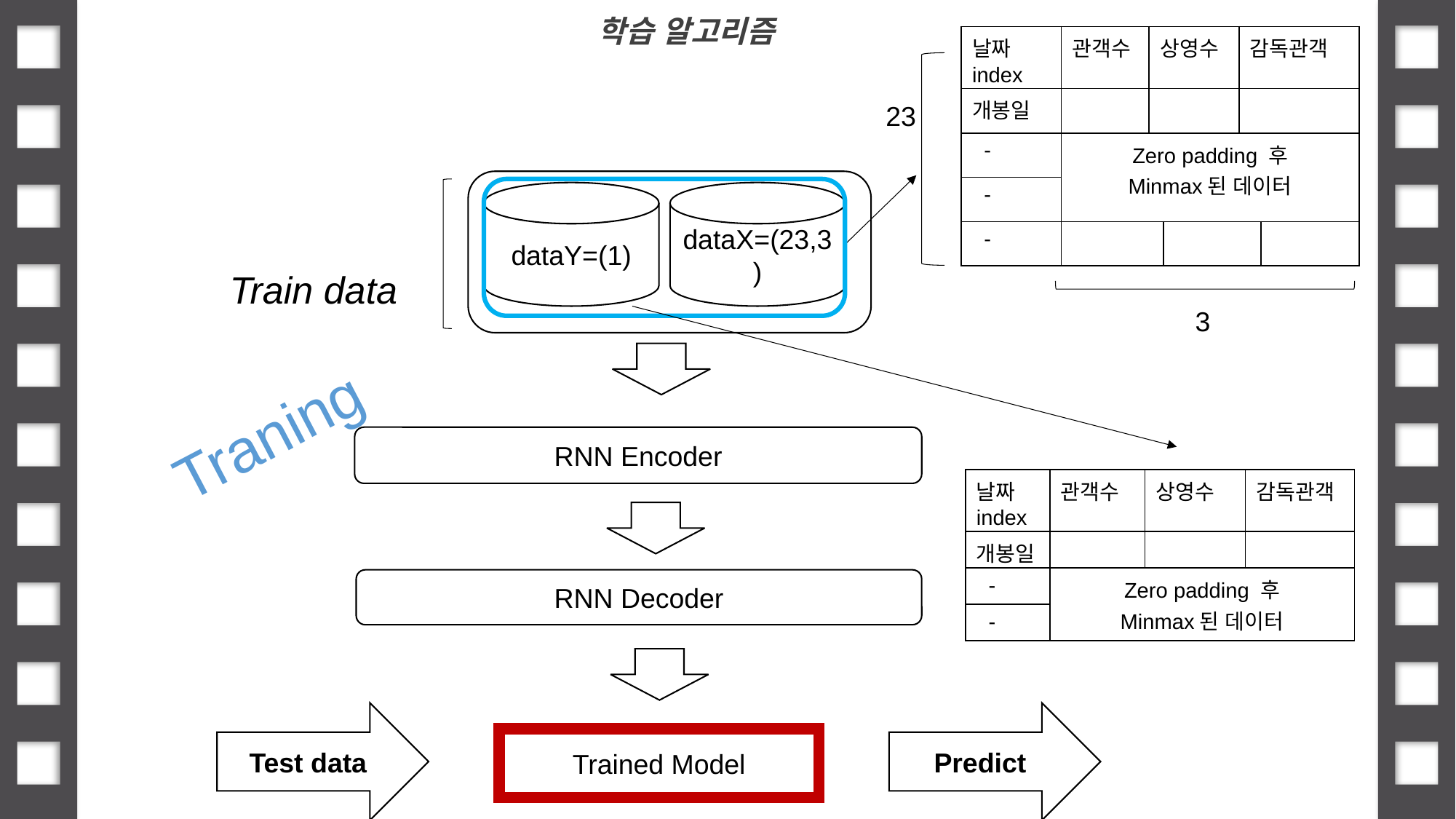

학습 알고리즘

| 날짜 index | 관객수 | 상영수 |  | 감독관객 |  |
| --- | --- | --- | --- | --- | --- |
| 개봉일 |  |  |  |  |  |
| - | Zero padding 후 Minmax된 데이터 |  |  |  |  |
| - |  |  |  |  |  |
| - |  |  |  |  |  |

23

dataY=(1)
dataX=(23,3)
Train data
3

Traning
RNN Encoder
| 날짜 index | 관객수 | 상영수 | 감독관객 |
| --- | --- | --- | --- |
| 개봉일 |  |  |  |
| - | Zero padding 후 Minmax된 데이터 |  |  |
| - |  |  |  |

RNN Decoder

Test data
Predict
Trained Model